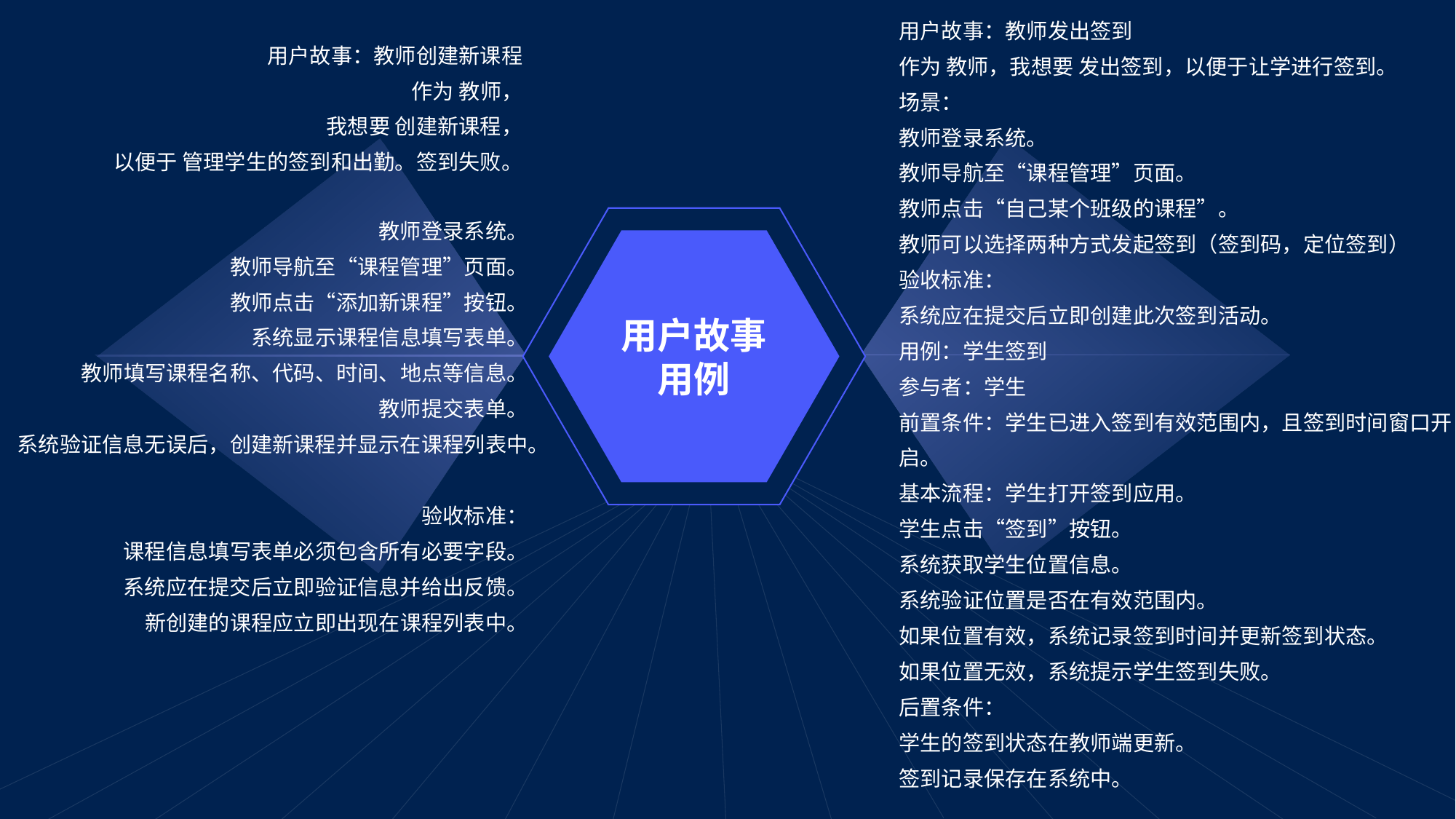

用户故事：教师发出签到
作为 教师，我想要 发出签到，以便于让学进行签到。
场景：
教师登录系统。
教师导航至“课程管理”页面。
教师点击“自己某个班级的课程”。
教师可以选择两种方式发起签到（签到码，定位签到）
验收标准：
系统应在提交后立即创建此次签到活动。
用例：学生签到
参与者：学生
前置条件：学生已进入签到有效范围内，且签到时间窗口开启。
基本流程：学生打开签到应用。
学生点击“签到”按钮。
系统获取学生位置信息。
系统验证位置是否在有效范围内。
如果位置有效，系统记录签到时间并更新签到状态。
如果位置无效，系统提示学生签到失败。
后置条件：
学生的签到状态在教师端更新。
签到记录保存在系统中。
用户故事：教师创建新课程
作为 教师，
我想要 创建新课程，
以便于 管理学生的签到和出勤。签到失败。

教师登录系统。
教师导航至“课程管理”页面。
教师点击“添加新课程”按钮。
系统显示课程信息填写表单。
教师填写课程名称、代码、时间、地点等信息。
教师提交表单。
系统验证信息无误后，创建新课程并显示在课程列表中。

验收标准：
课程信息填写表单必须包含所有必要字段。
系统应在提交后立即验证信息并给出反馈。
新创建的课程应立即出现在课程列表中。

用户故事
用例